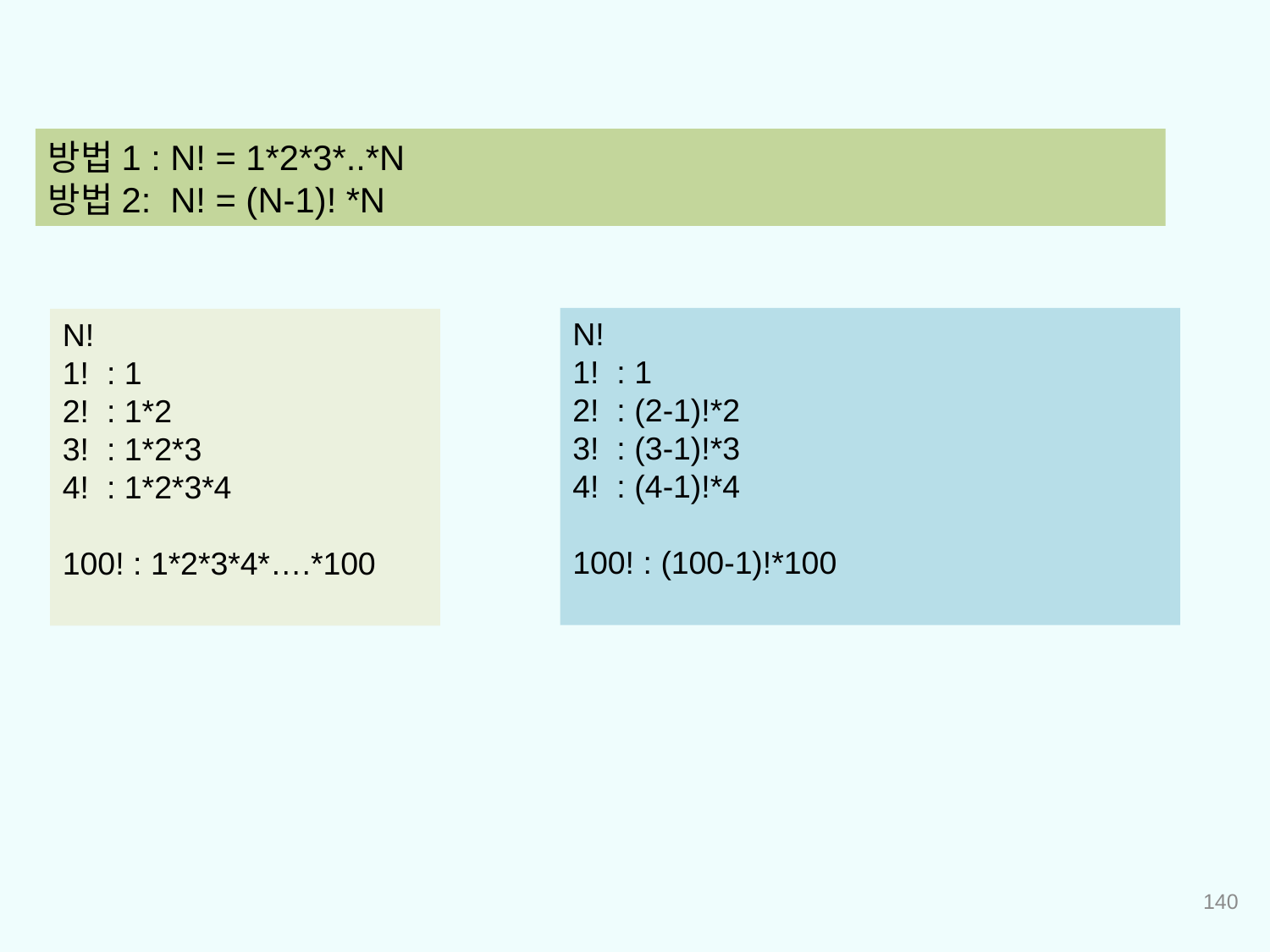

방법1 : N! = 1*2*3*..*N
방법2:  N! = (N-1)! *N
N!
1!  : 1
2!  : (2-1)!*2
3!  : (3-1)!*3
4!  : (4-1)!*4

100! : (100-1)!*100

N!
1!  : 1
2!  : 1*2
3!  : 1*2*3
4!  : 1*2*3*4

100! : 1*2*3*4*….*100

140